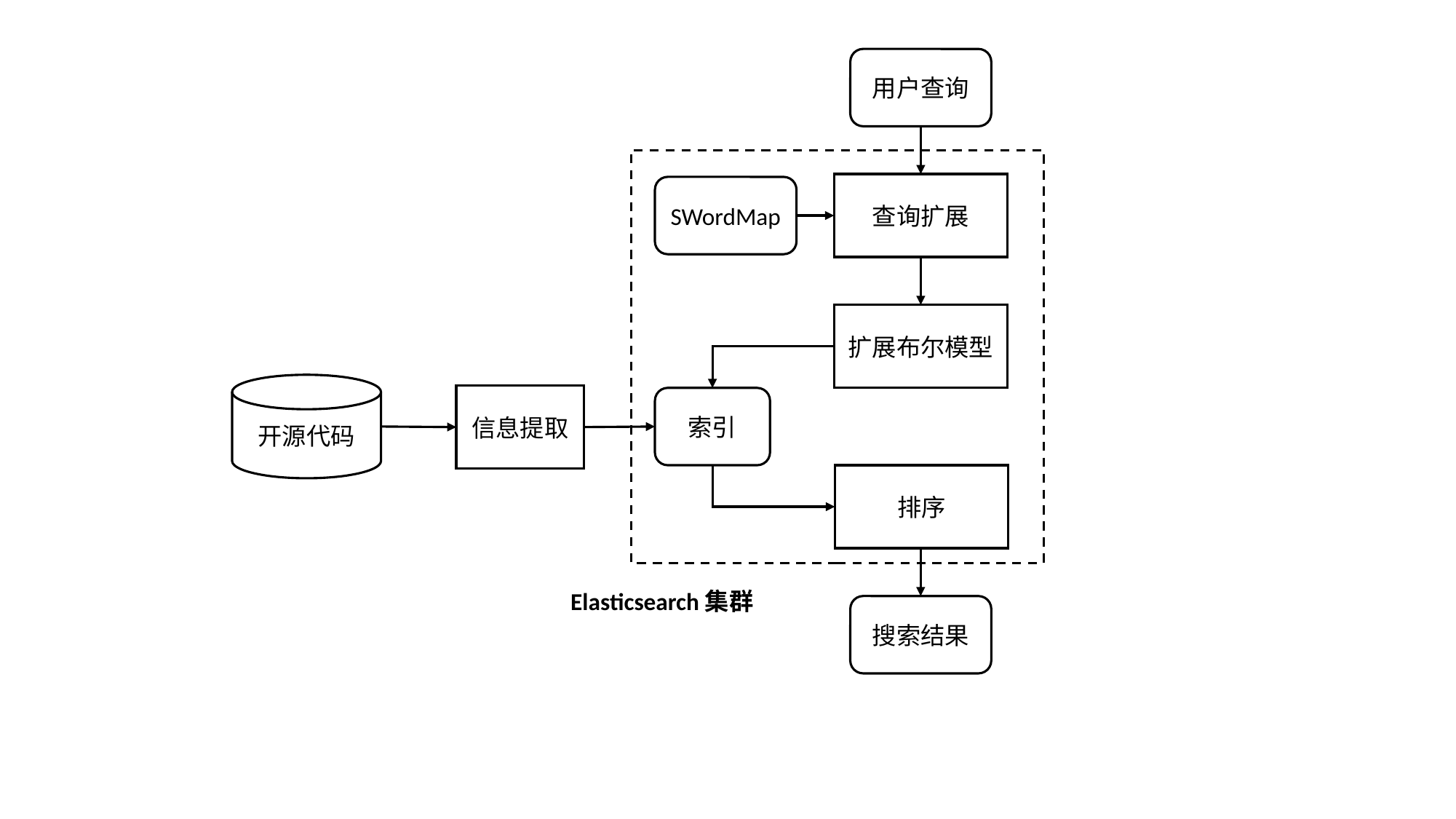

用户查询

查询扩展
SWordMap
扩展布尔模型
开源代码
信息提取
索引
排序
Elasticsearch集群
搜索结果